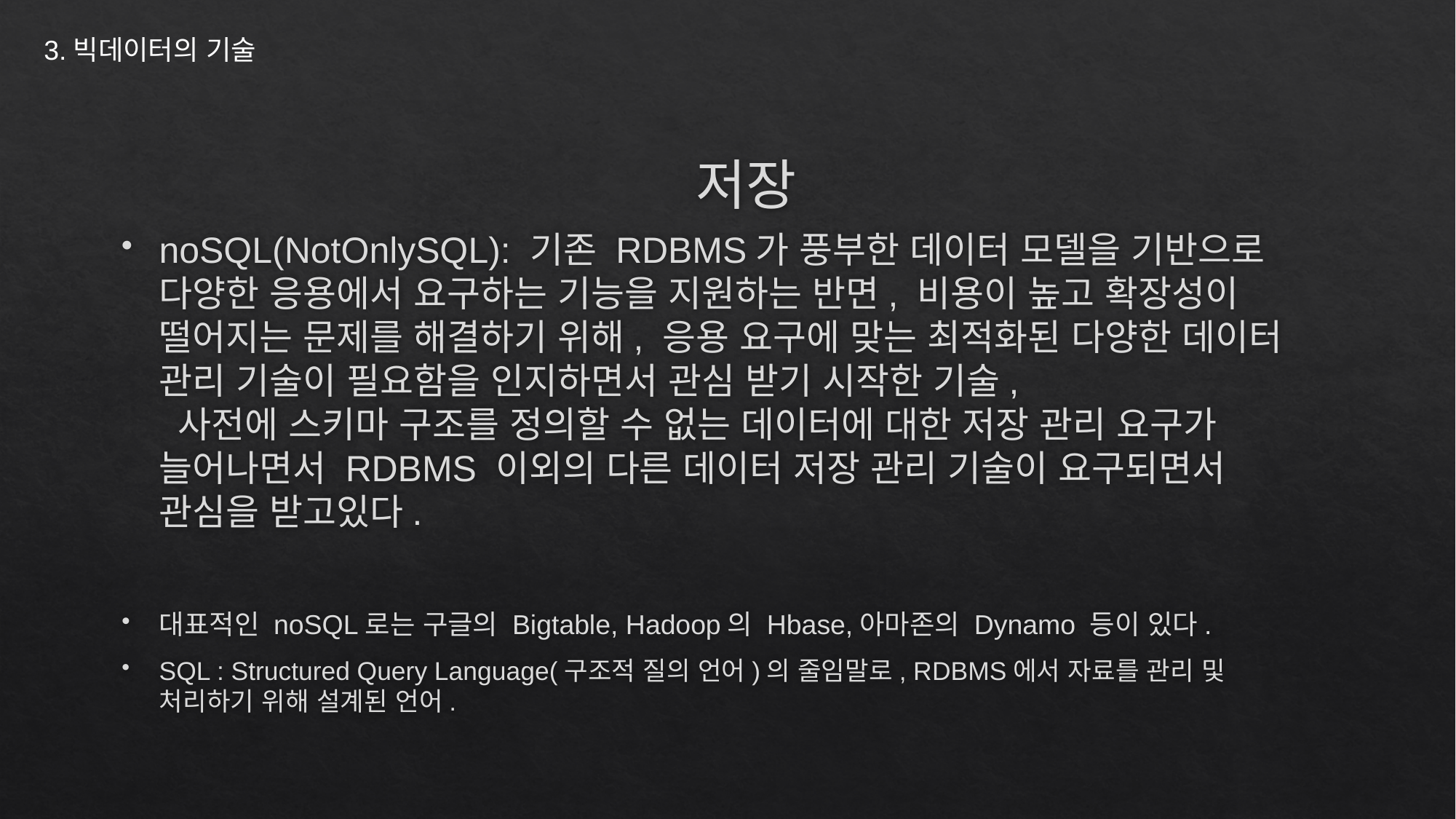

3.빅데이터의 기술
# 저장
noSQL(NotOnlySQL): 기존 RDBMS가 풍부한 데이터 모델을 기반으로 다양한 응용에서 요구하는 기능을 지원하는 반면, 비용이 높고 확장성이 떨어지는 문제를 해결하기 위해, 응용 요구에 맞는 최적화된 다양한 데이터 관리 기술이 필요함을 인지하면서 관심 받기 시작한 기술,
 사전에 스키마 구조를 정의할 수 없는 데이터에 대한 저장 관리 요구가 늘어나면서 RDBMS 이외의 다른 데이터 저장 관리 기술이 요구되면서 관심을 받고있다.

대표적인 noSQL로는 구글의 Bigtable, Hadoop의 Hbase,아마존의 Dynamo 등이 있다.
SQL : Structured Query Language(구조적 질의 언어)의 줄임말로, RDBMS에서 자료를 관리 및 처리하기 위해 설계된 언어.